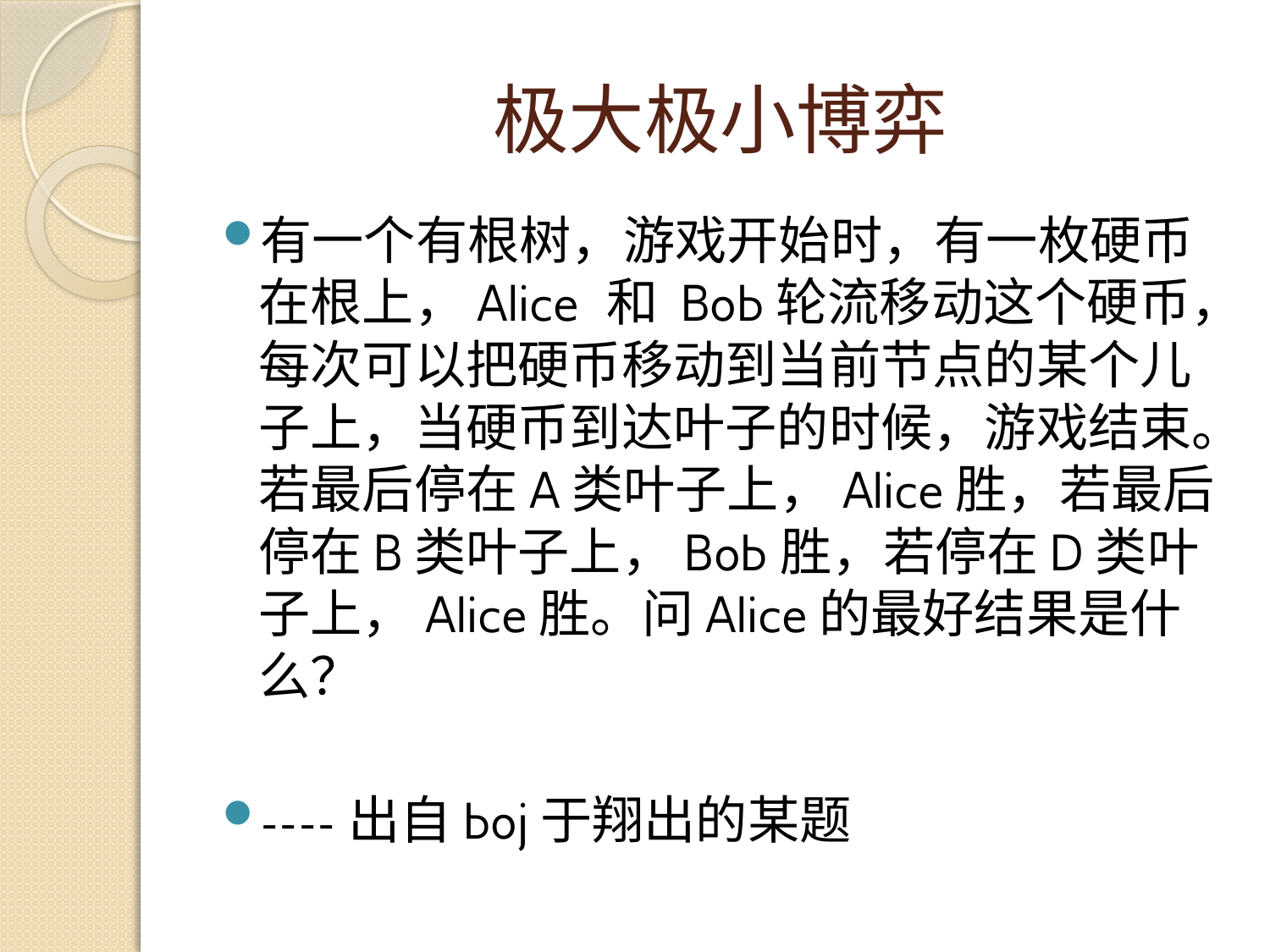

# 极大极小博弈
有一个有根树，游戏开始时，有一枚硬币在根上，Alice 和 Bob轮流移动这个硬币，每次可以把硬币移动到当前节点的某个儿子上，当硬币到达叶子的时候，游戏结束。若最后停在A类叶子上，Alice胜，若最后停在B类叶子上，Bob胜，若停在D类叶子上，Alice胜。问Alice的最好结果是什么？

----出自boj于翔出的某题